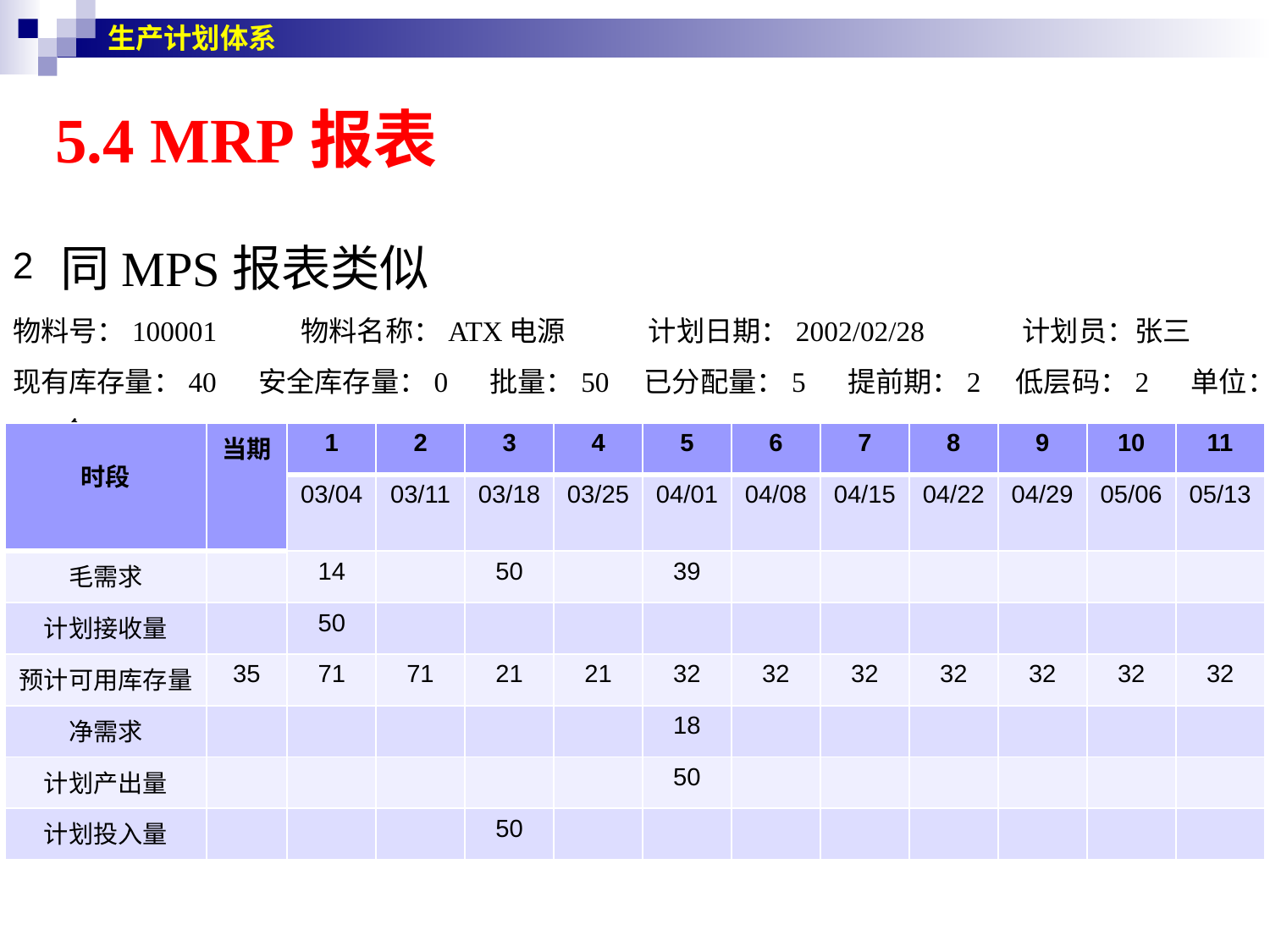

生产计划体系
# 5.4 MRP报表
同MPS报表类似
物料号：100001           物料名称：ATX电源             计划日期：2002/02/28             计划员：张三
现有库存量：40     安全库存量：0     批量：50    已分配量：5     提前期：2    低层码：2     单位：个
| 时段 | 当期 | 1 | 2 | 3 | 4 | 5 | 6 | 7 | 8 | 9 | 10 | 11 |
| --- | --- | --- | --- | --- | --- | --- | --- | --- | --- | --- | --- | --- |
|  |  | 03/04 | 03/11 | 03/18 | 03/25 | 04/01 | 04/08 | 04/15 | 04/22 | 04/29 | 05/06 | 05/13 |
| 毛需求 |  | 14 |  | 50 |  | 39 |  |  |  |  |  |  |
| 计划接收量 |  | 50 |  |  |  |  |  |  |  |  |  |  |
| 预计可用库存量 | 35 | 71 | 71 | 21 | 21 | 32 | 32 | 32 | 32 | 32 | 32 | 32 |
| 净需求 |  |  |  |  |  | 18 |  |  |  |  |  |  |
| 计划产出量 |  |  |  |  |  | 50 |  |  |  |  |  |  |
| 计划投入量 |  |  |  | 50 |  |  |  |  |  |  |  |  |